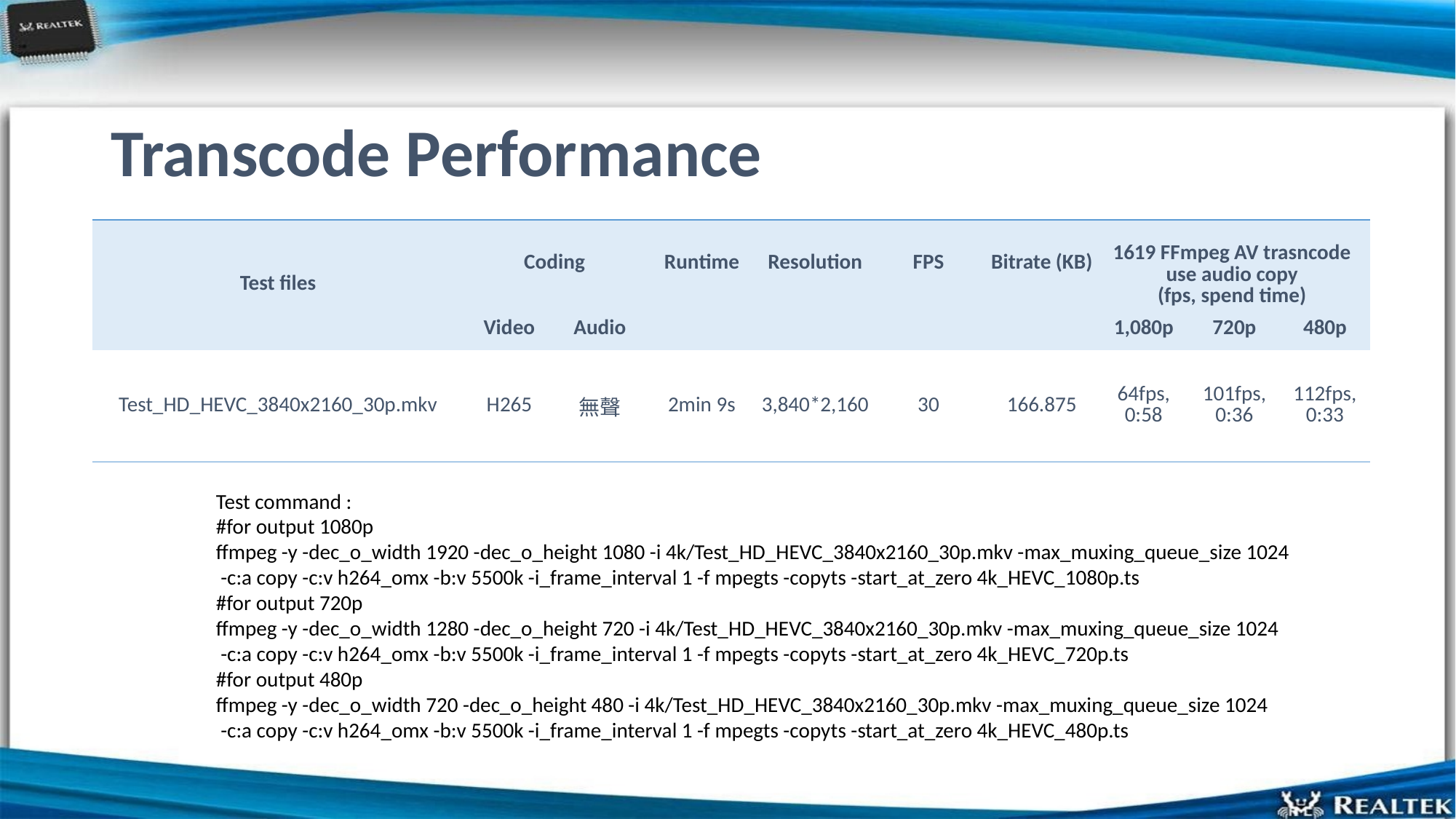

# Transcode Performance
| Test files | Coding |  | Runtime | Resolution | FPS | Bitrate (KB) | 1619 FFmpeg AV trasncode use audio copy (fps, spend time) |  |  |
| --- | --- | --- | --- | --- | --- | --- | --- | --- | --- |
|  | Video | Audio |  |  |  |  | 1,080p | 720p | 480p |
| Test\_HD\_HEVC\_3840x2160\_30p.mkv | H265 | 無聲 | 2min 9s | 3,840\*2,160 | 30 | 166.875 | 64fps, 0:58 | 101fps, 0:36 | 112fps, 0:33 |
Test command :
#for output 1080p
ffmpeg -y -dec_o_width 1920 -dec_o_height 1080 -i 4k/Test_HD_HEVC_3840x2160_30p.mkv -max_muxing_queue_size 1024
 -c:a copy -c:v h264_omx -b:v 5500k -i_frame_interval 1 -f mpegts -copyts -start_at_zero 4k_HEVC_1080p.ts
#for output 720p
ffmpeg -y -dec_o_width 1280 -dec_o_height 720 -i 4k/Test_HD_HEVC_3840x2160_30p.mkv -max_muxing_queue_size 1024
 -c:a copy -c:v h264_omx -b:v 5500k -i_frame_interval 1 -f mpegts -copyts -start_at_zero 4k_HEVC_720p.ts
#for output 480p
ffmpeg -y -dec_o_width 720 -dec_o_height 480 -i 4k/Test_HD_HEVC_3840x2160_30p.mkv -max_muxing_queue_size 1024
 -c:a copy -c:v h264_omx -b:v 5500k -i_frame_interval 1 -f mpegts -copyts -start_at_zero 4k_HEVC_480p.ts